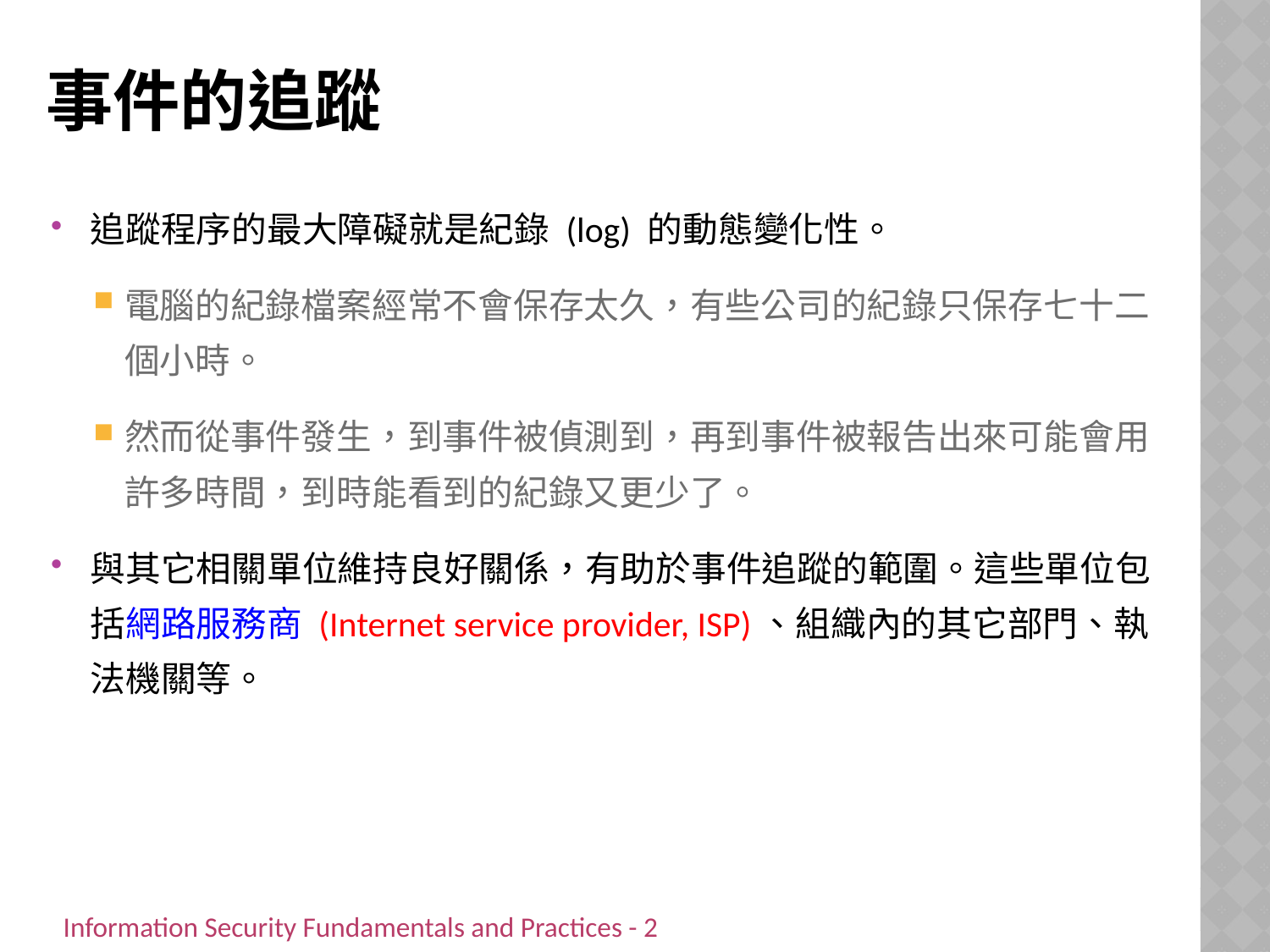

# 事件的追蹤
追蹤程序的最大障礙就是紀錄 (log) 的動態變化性。
電腦的紀錄檔案經常不會保存太久，有些公司的紀錄只保存七十二個小時。
然而從事件發生，到事件被偵測到，再到事件被報告出來可能會用許多時間，到時能看到的紀錄又更少了。
與其它相關單位維持良好關係，有助於事件追蹤的範圍。這些單位包括網路服務商 (Internet service provider, ISP)、組織內的其它部門、執法機關等。